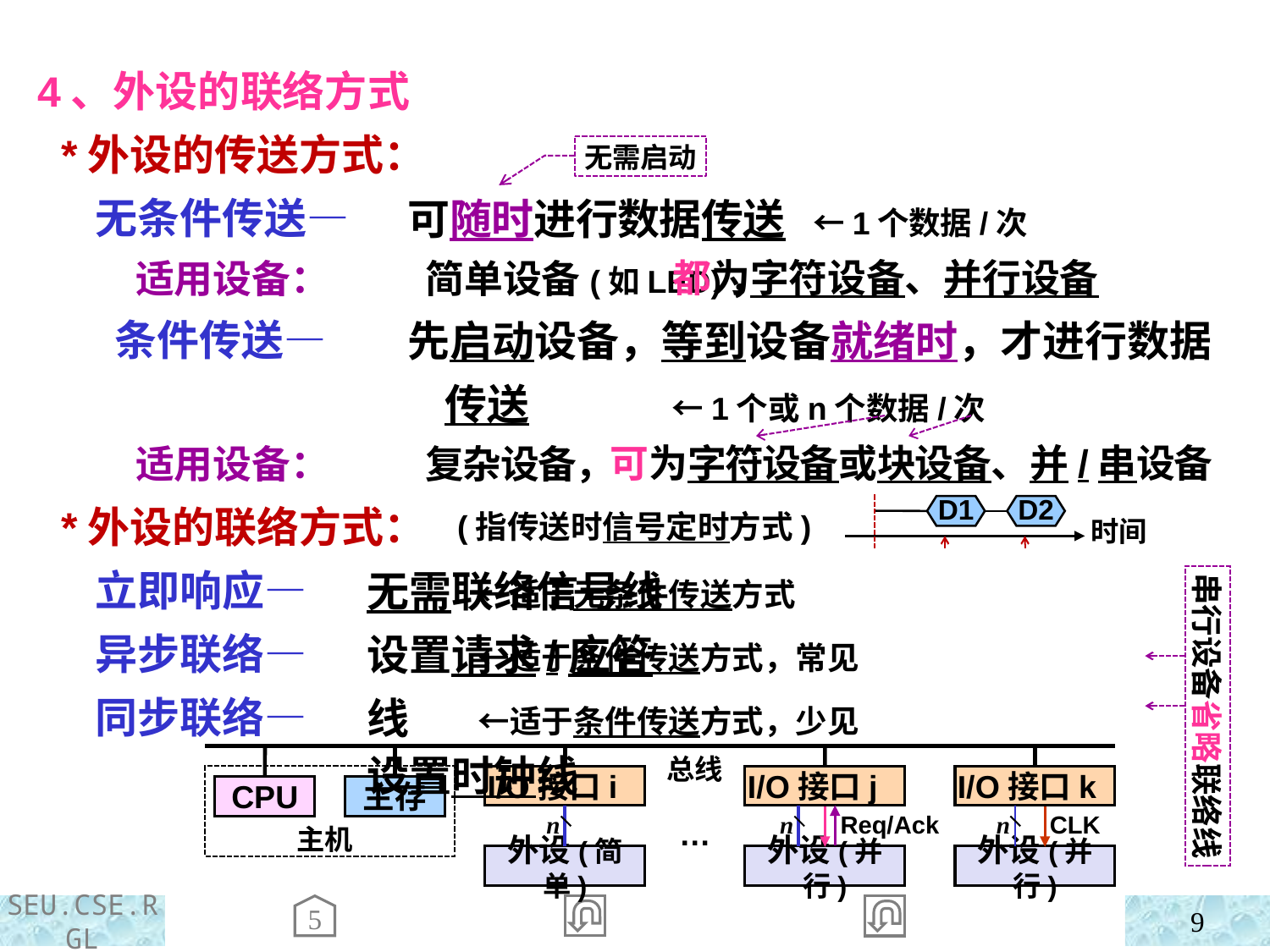

4、外设的联络方式
  *外设的传送方式：
     无条件传送—
          适用设备：
       条件传送—

          适用设备：
  *外设的联络方式：
     立即响应—                  ←适于无条件传送方式
     异步联络—                  ←适于条件传送方式，常见
     同步联络—                  ←适于条件传送方式，少见
无需启动
可随时进行数据传送   ←1个数据/次
 简单设备(如LED)，
先启动设备，等到设备就绪时，才进行数据传送               ←1个或n个数据/次
 复杂设备，
      都为字符设备、并行设备

可为字符设备或块设备、并/串设备
(指传送时信号定时方式)
D1
D2
时间
无需联络信号线
设置请求/应答线
设置时钟线
串行设备省略联络线
总线

I/O接口j
I/O接口k
I/O接口i
CPU
主存
n
…
主机
外设(简单)
Req/Ack
CLK
n
n
外设(并行)
外设(并行)

5

9